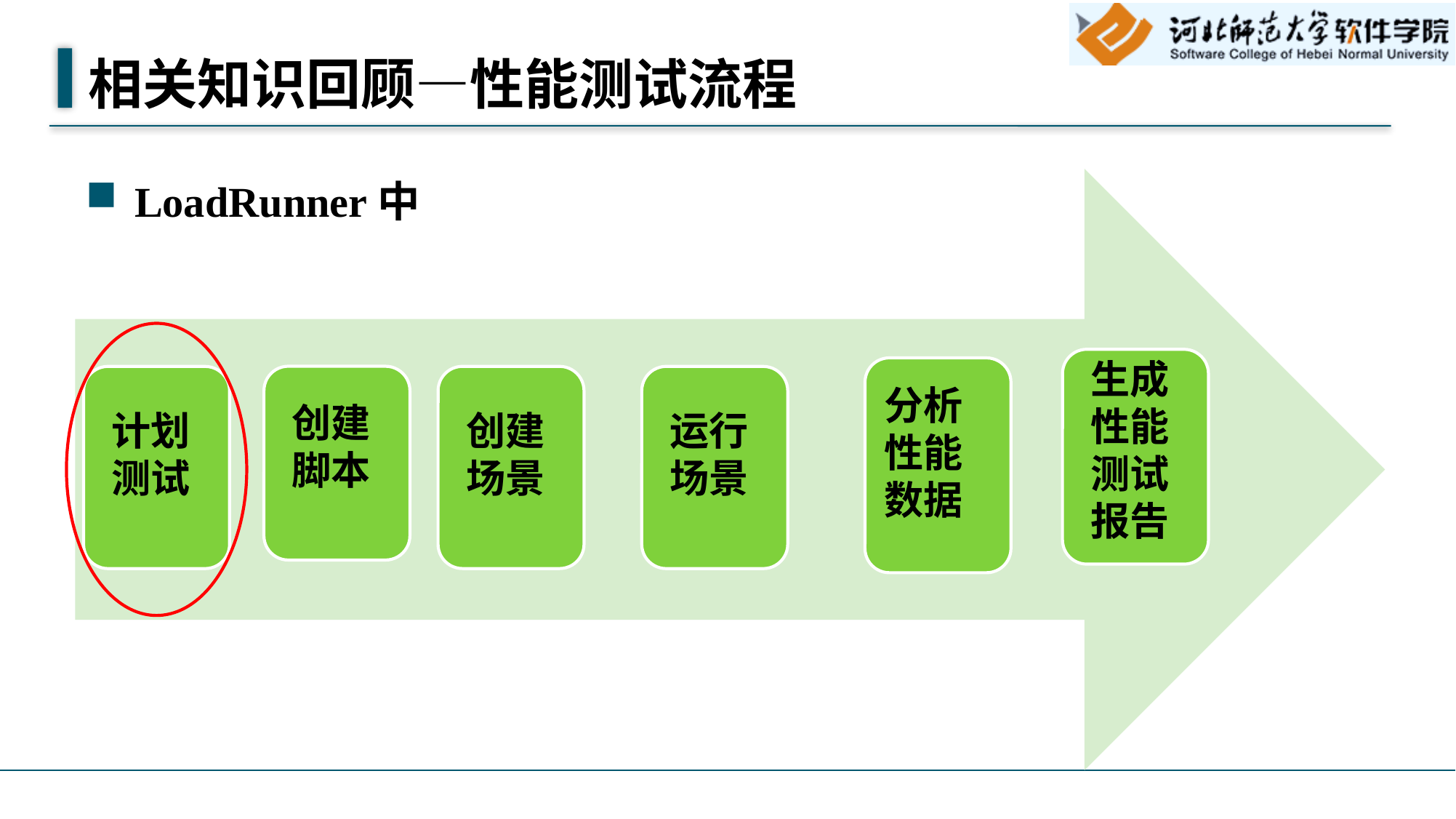

# 相关知识回顾—性能测试流程
LoadRunner中

生成性能测试
报告

分析性能数据

创建脚本
创建场景
计划测试
运行场景